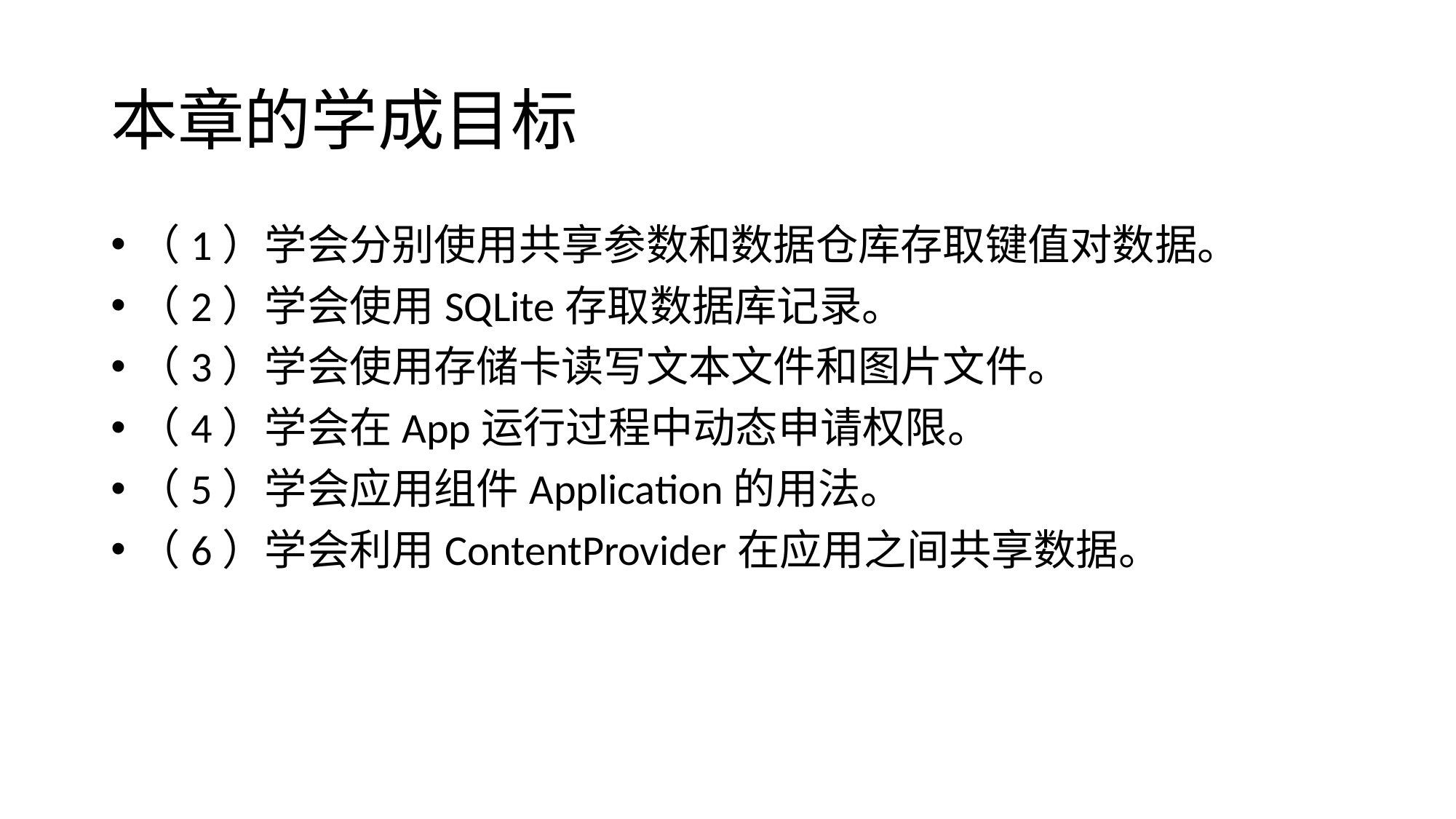

# 本章的学成目标
（1）学会分别使用共享参数和数据仓库存取键值对数据。
（2）学会使用SQLite存取数据库记录。
（3）学会使用存储卡读写文本文件和图片文件。
（4）学会在App运行过程中动态申请权限。
（5）学会应用组件Application的用法。
（6）学会利用ContentProvider在应用之间共享数据。